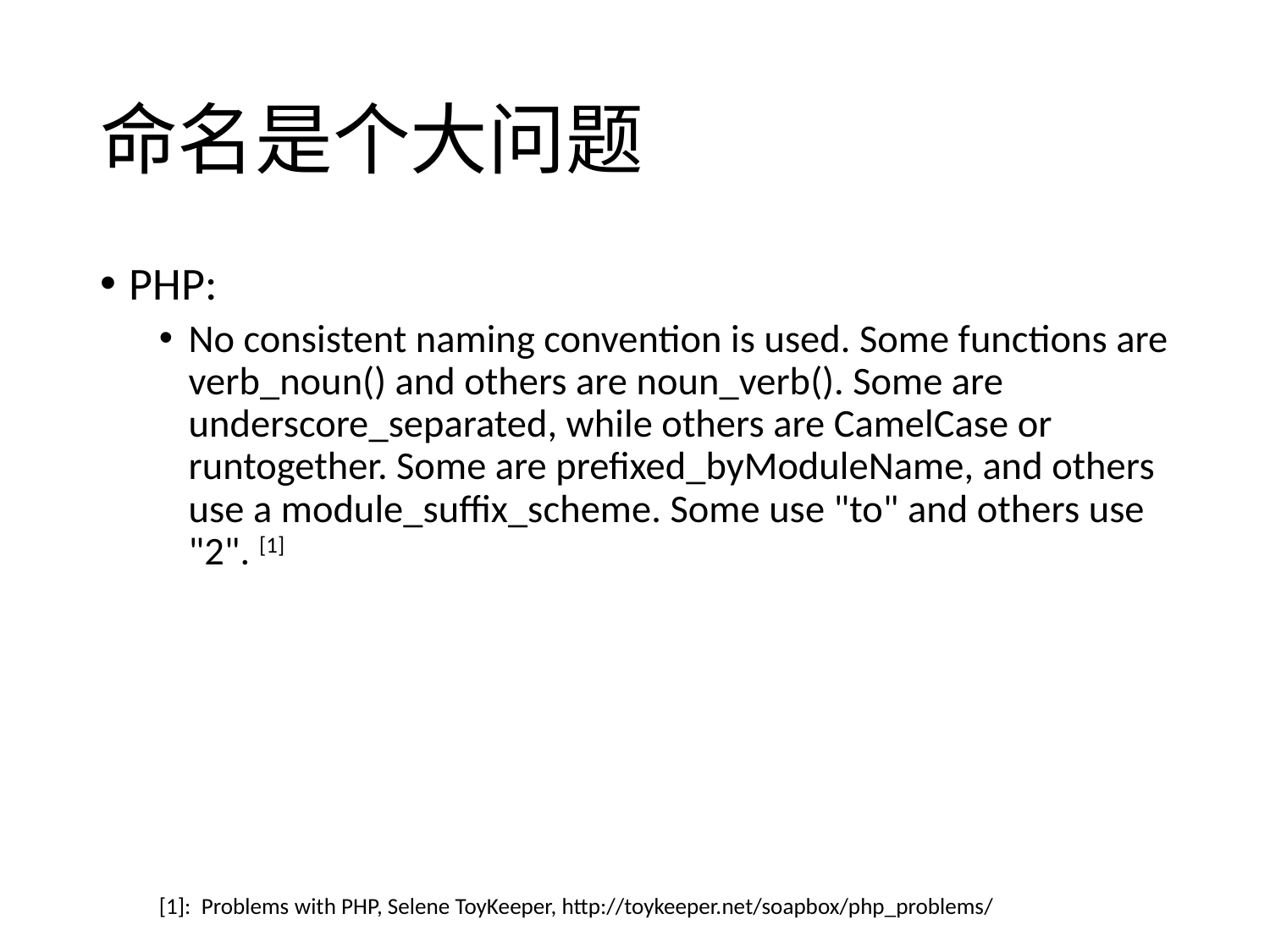

# 命名是个大问题
PHP:
No consistent naming convention is used. Some functions are verb_noun() and others are noun_verb(). Some are underscore_separated, while others are CamelCase or runtogether. Some are prefixed_byModuleName, and others use a module_suffix_scheme. Some use "to" and others use "2". [1]

[1]:  Problems with PHP, Selene ToyKeeper, http://toykeeper.net/soapbox/php_problems/